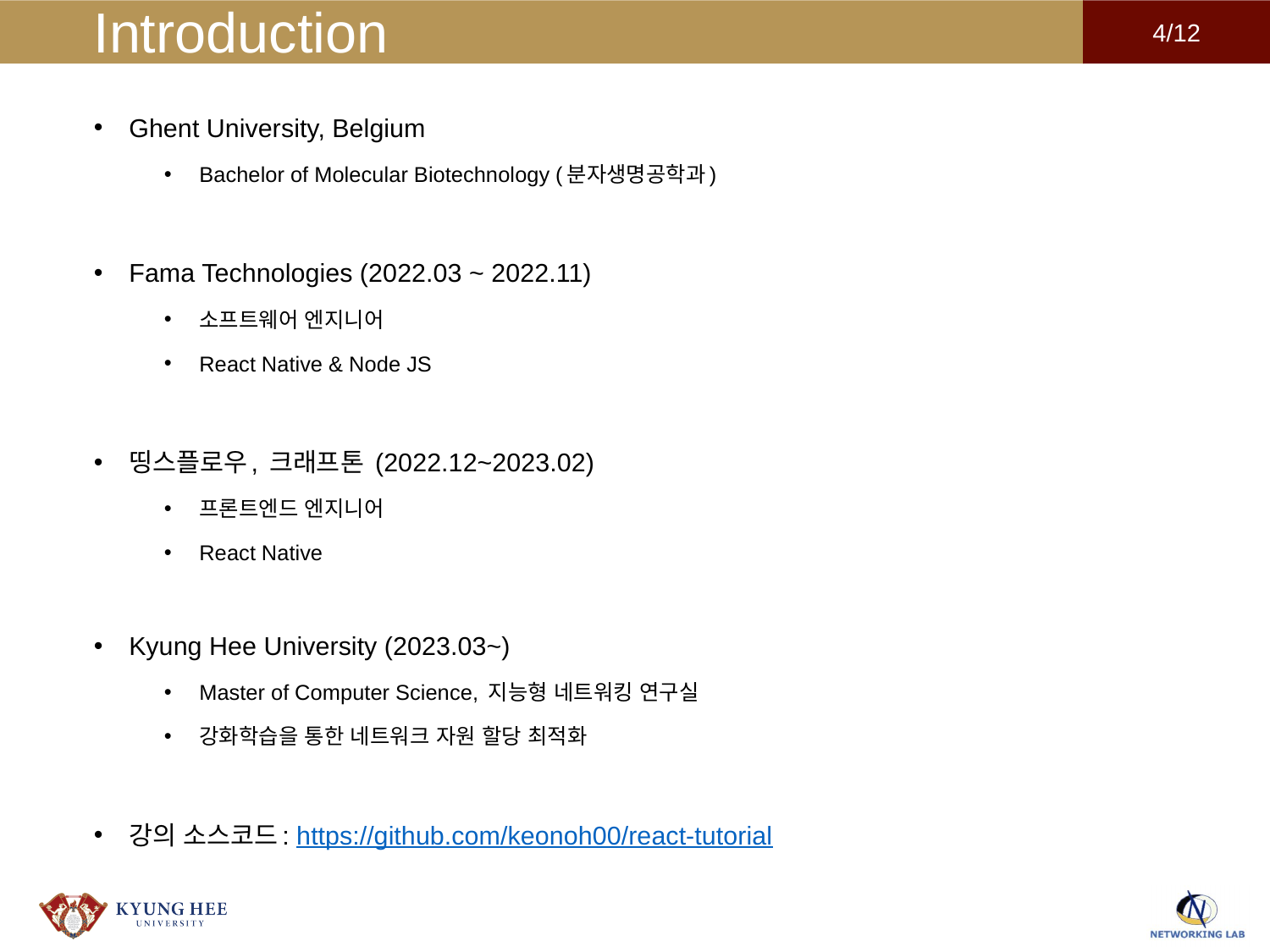

# Introduction
Ghent University, Belgium
Bachelor of Molecular Biotechnology (분자생명공학과)

Fama Technologies (2022.03 ~ 2022.11)
소프트웨어 엔지니어
React Native & Node JS

띵스플로우, 크래프톤 (2022.12~2023.02)
프론트엔드 엔지니어
React Native

Kyung Hee University (2023.03~)
Master of Computer Science, 지능형 네트워킹 연구실
강화학습을 통한 네트워크 자원 할당 최적화

강의 소스코드: https://github.com/keonoh00/react-tutorial